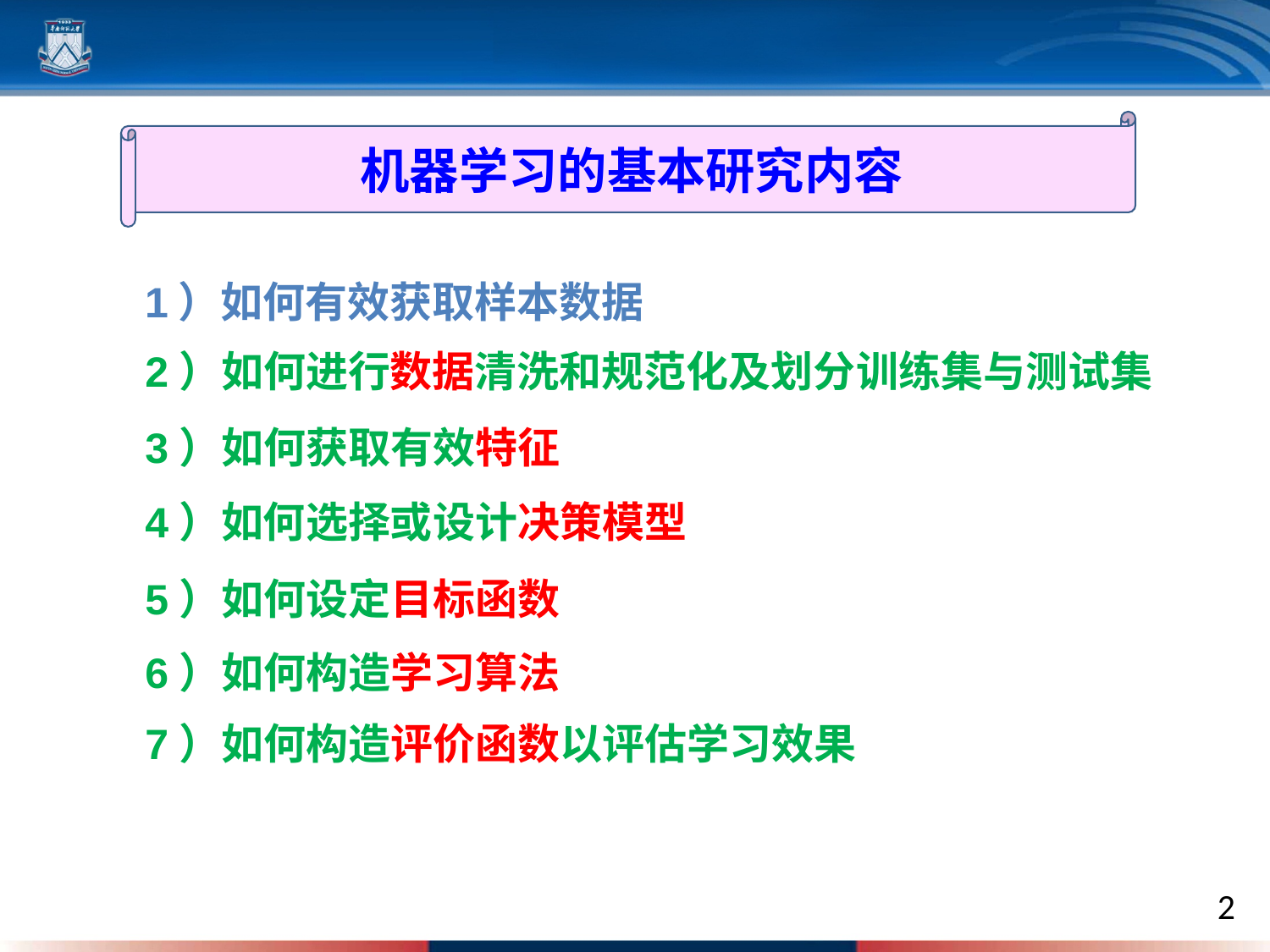

机器学习的基本研究内容
1）如何有效获取样本数据
2）如何进行数据清洗和规范化及划分训练集与测试集
3）如何获取有效特征
4）如何选择或设计决策模型
5）如何设定目标函数
6）如何构造学习算法
7）如何构造评价函数以评估学习效果